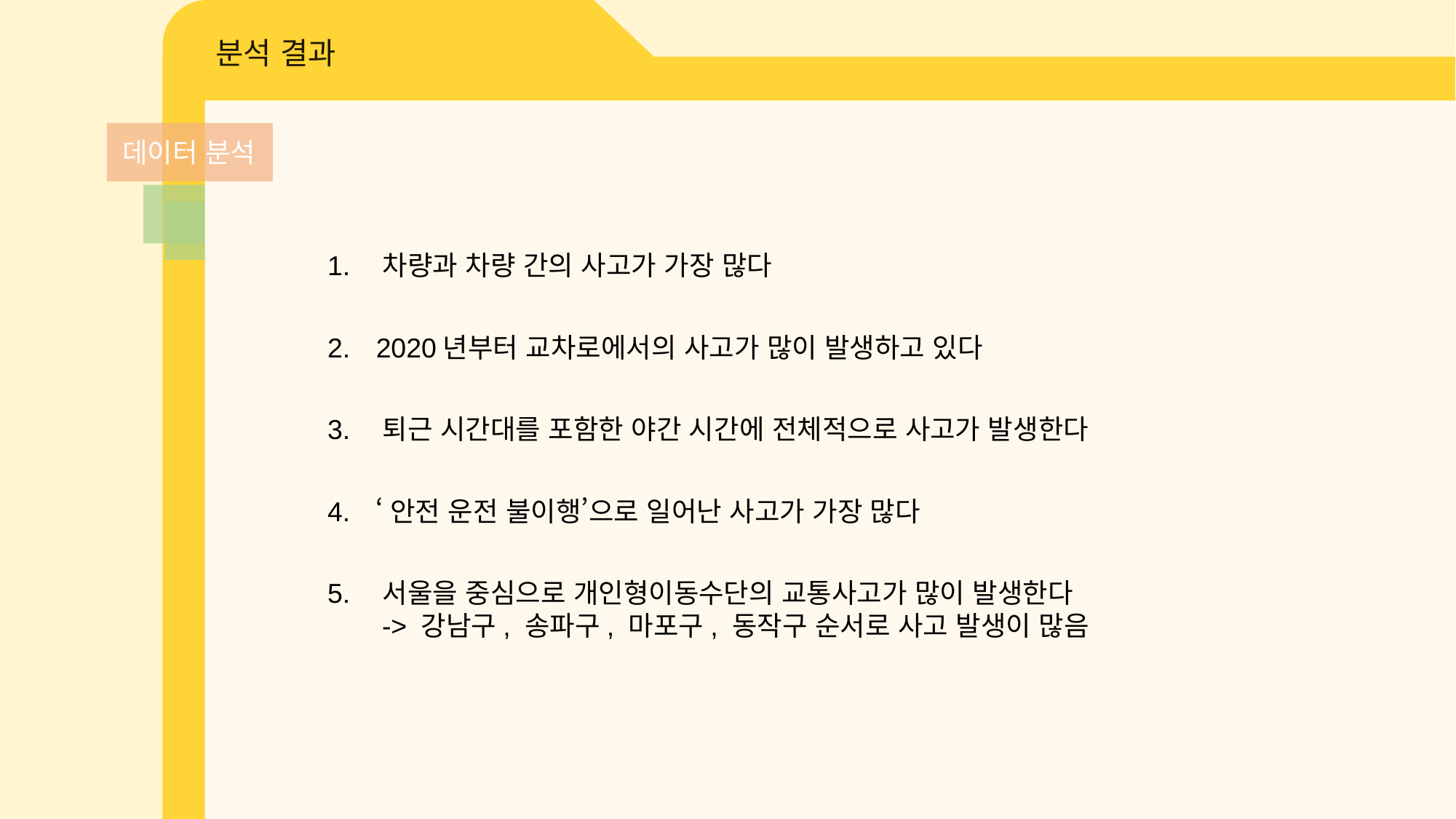

분석 결과

데이터 분석

 차량과 차량 간의 사고가 가장 많다
 2020년부터 교차로에서의 사고가 많이 발생하고 있다
 퇴근 시간대를 포함한 야간 시간에 전체적으로 사고가 발생한다
 ‘안전 운전 불이행’으로 일어난 사고가 가장 많다
 서울을 중심으로 개인형이동수단의 교통사고가 많이 발생한다
-> 강남구, 송파구, 마포구, 동작구 순서로 사고 발생이 많음